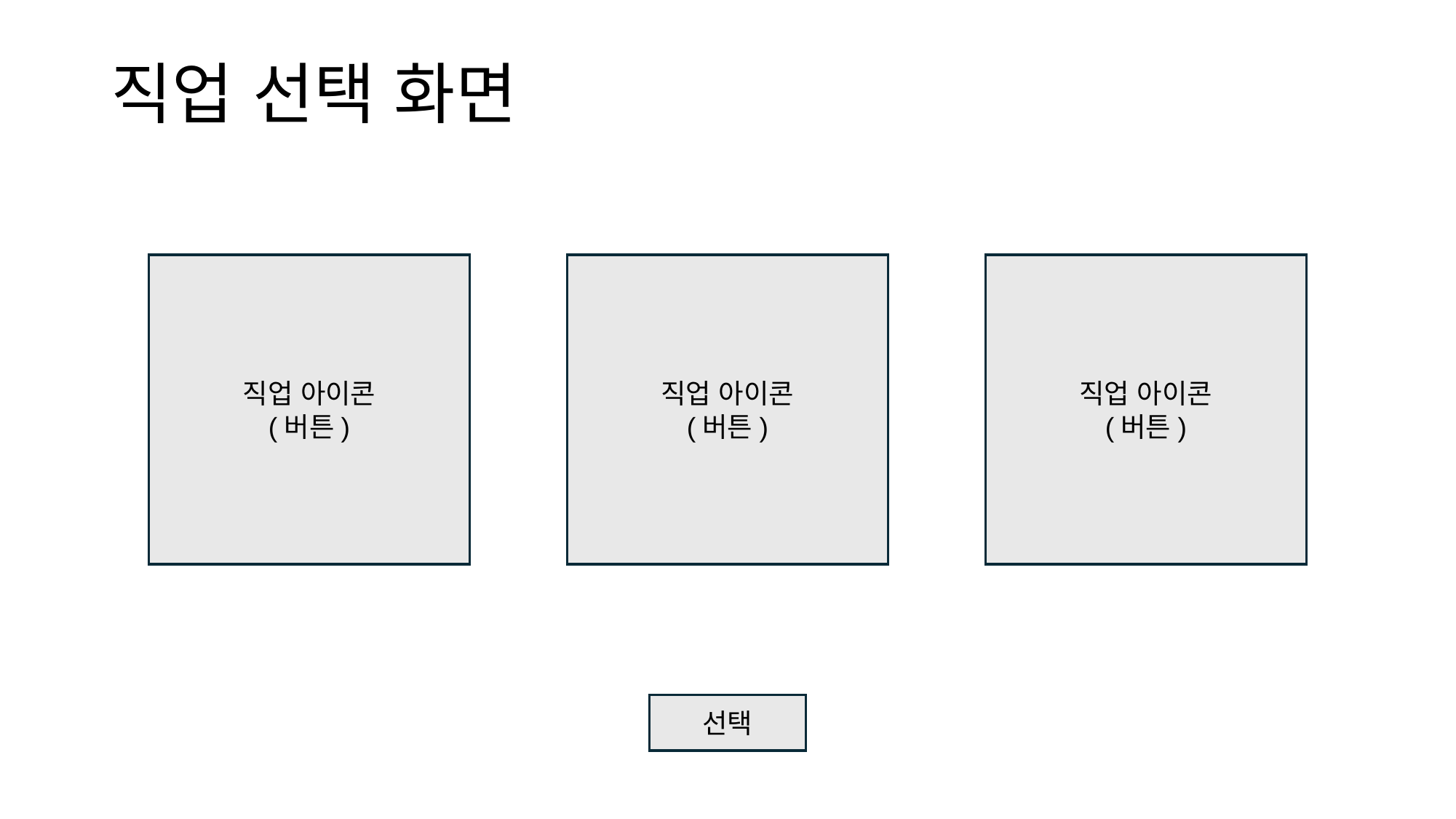

# 직업 선택 화면
직업 아이콘
(버튼)
직업 아이콘
(버튼)
직업 아이콘
(버튼)
선택